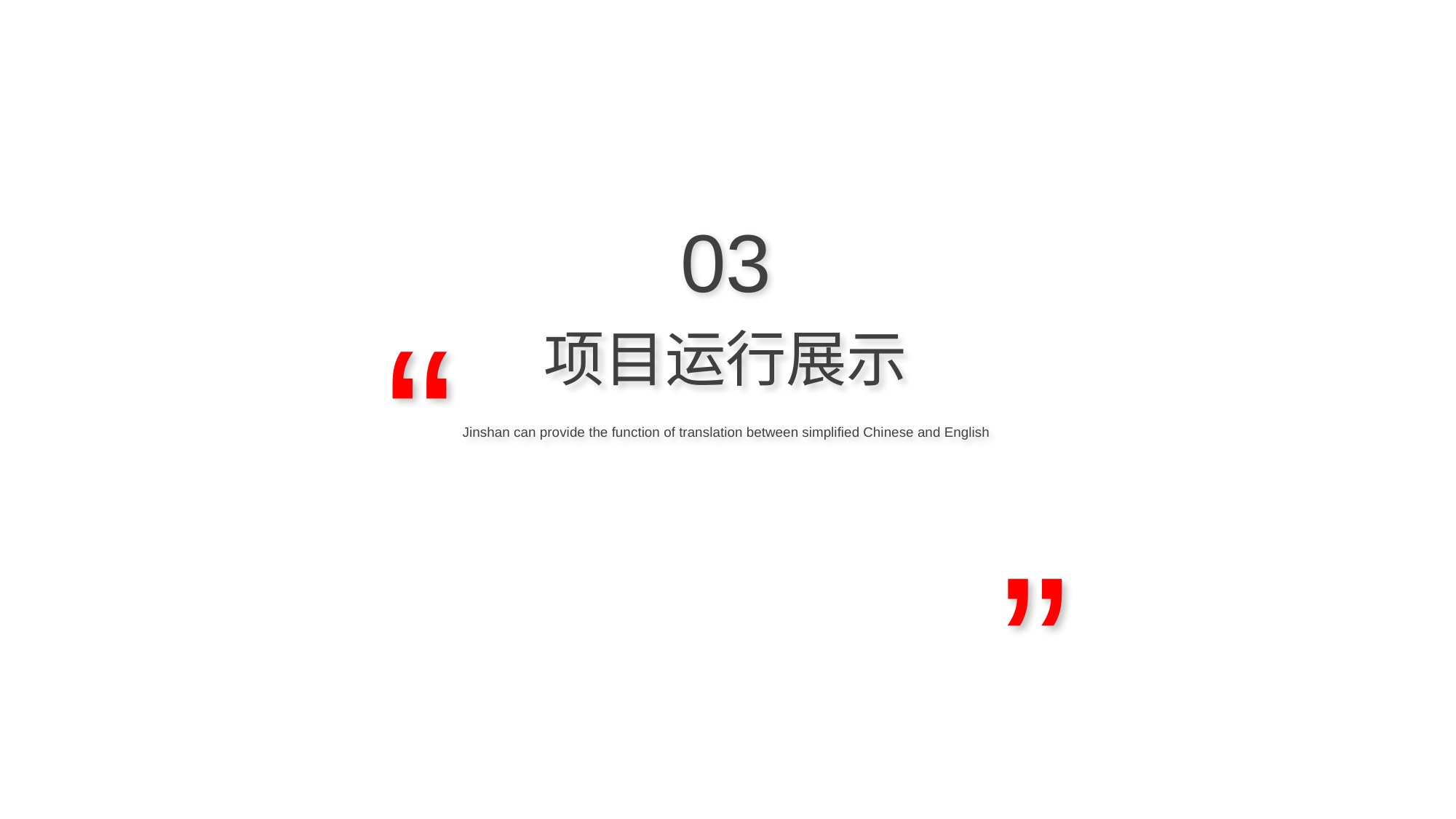

”
03
“
项目运行展示
Jinshan can provide the function of translation between simplified Chinese and English